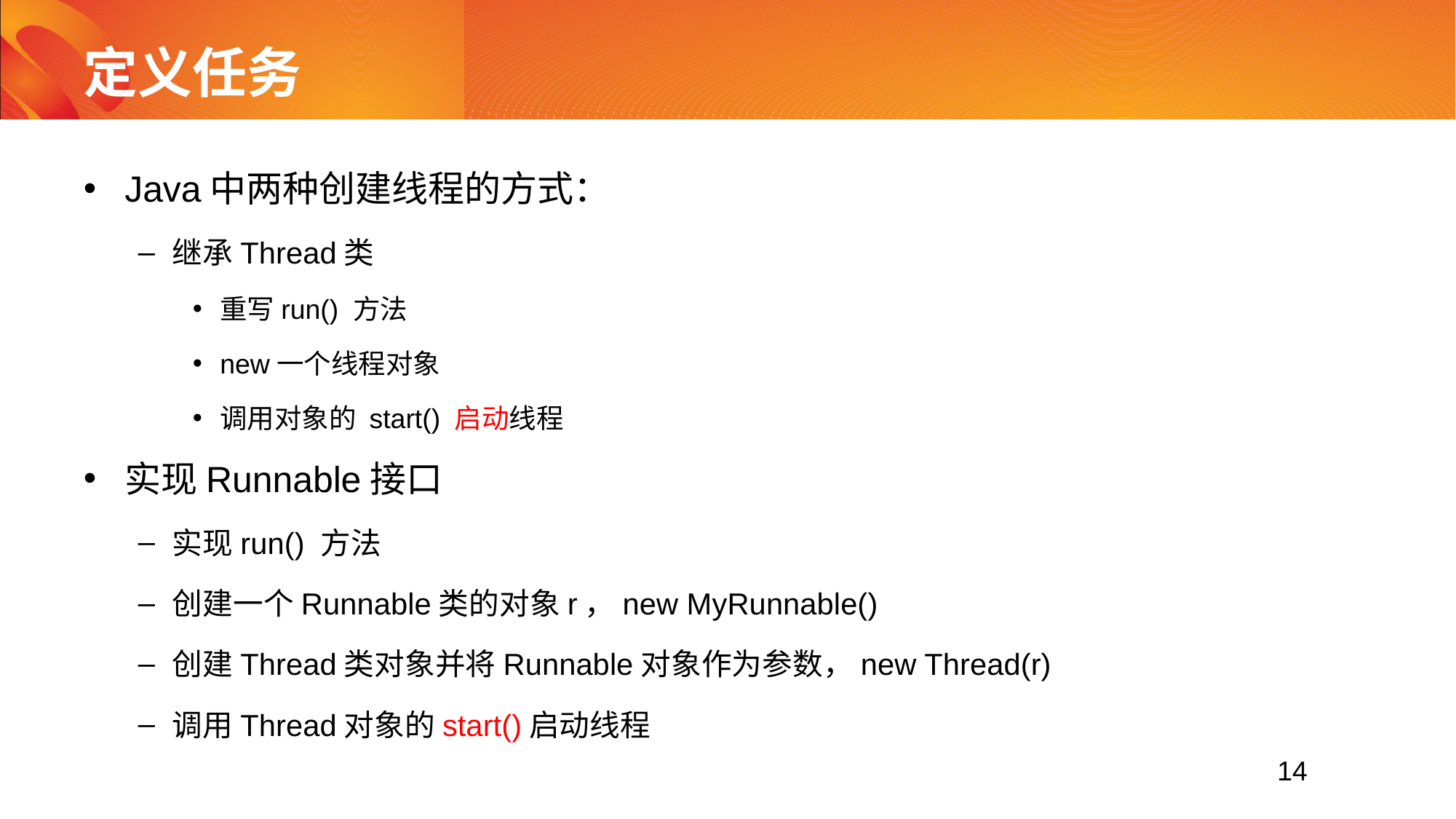

# 定义任务
Java中两种创建线程的方式：
继承Thread类
重写run() 方法
new一个线程对象
调用对象的 start() 启动线程
实现Runnable接口
实现run() 方法
创建一个Runnable类的对象r，new MyRunnable()
创建Thread类对象并将Runnable对象作为参数，new Thread(r)
调用Thread对象的start()启动线程